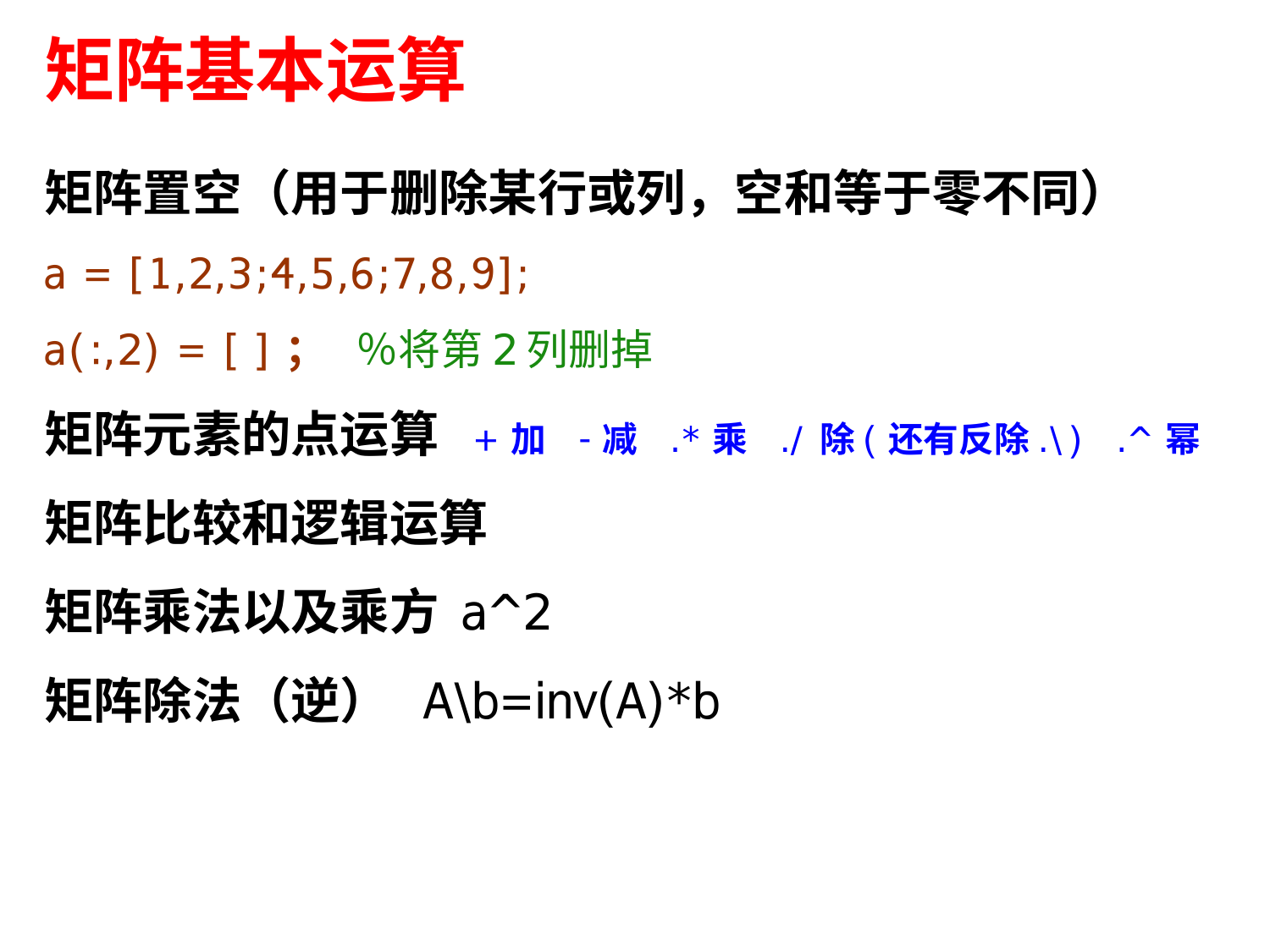

矩阵基本运算
矩阵置空（用于删除某行或列，空和等于零不同）
a = [1,2,3;4,5,6;7,8,9];
a(:,2) = [ ]；   ％将第2列删掉
矩阵元素的点运算  +加   -减   .*乘   ./除(还有反除.\)   .^幂
矩阵比较和逻辑运算
矩阵乘法以及乘方 a^2
矩阵除法（逆）  A\b=inv(A)*b
42